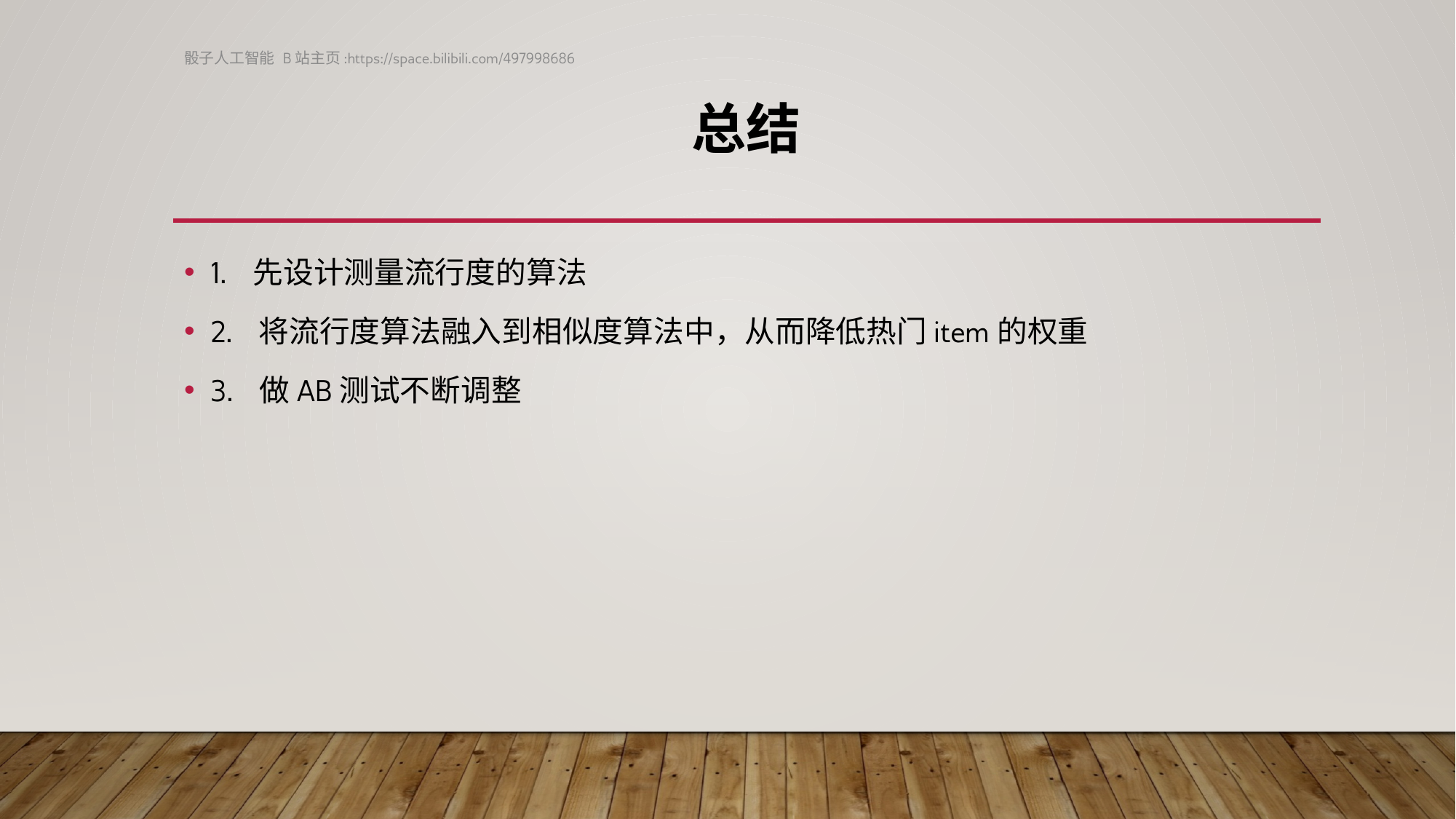

骰子人工智能 B站主页:https://space.bilibili.com/497998686
# 总结
1.  先设计测量流行度的算法
2.  将流行度算法融入到相似度算法中，从而降低热门item的权重
3.  做AB测试不断调整